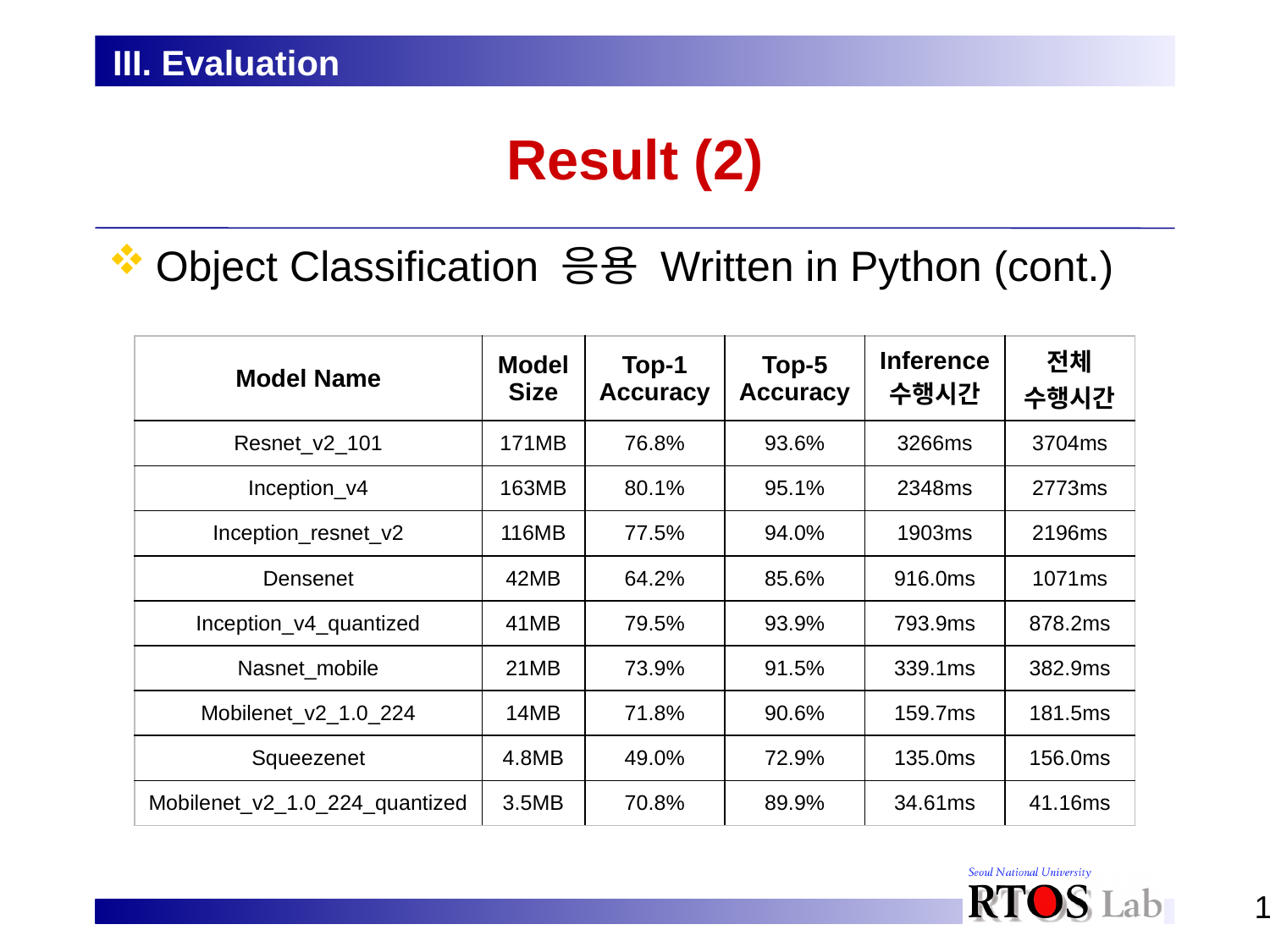

III. Evaluation
# Result (2)
Object Classification 응용 Written in Python (cont.)

| Model Name | Model Size | Top-1 Accuracy | Top-5 Accuracy | Inference 수행시간 | 전체 수행시간 |
| --- | --- | --- | --- | --- | --- |
| Resnet\_v2\_101 | 171MB | 76.8% | 93.6% | 3266ms | 3704ms |
| Inception\_v4 | 163MB | 80.1% | 95.1% | 2348ms | 2773ms |
| Inception\_resnet\_v2 | 116MB | 77.5% | 94.0% | 1903ms | 2196ms |
| Densenet | 42MB | 64.2% | 85.6% | 916.0ms | 1071ms |
| Inception\_v4\_quantized | 41MB | 79.5% | 93.9% | 793.9ms | 878.2ms |
| Nasnet\_mobile | 21MB | 73.9% | 91.5% | 339.1ms | 382.9ms |
| Mobilenet\_v2\_1.0\_224 | 14MB | 71.8% | 90.6% | 159.7ms | 181.5ms |
| Squeezenet | 4.8MB | 49.0% | 72.9% | 135.0ms | 156.0ms |
| Mobilenet\_v2\_1.0\_224\_quantized | 3.5MB | 70.8% | 89.9% | 34.61ms | 41.16ms |